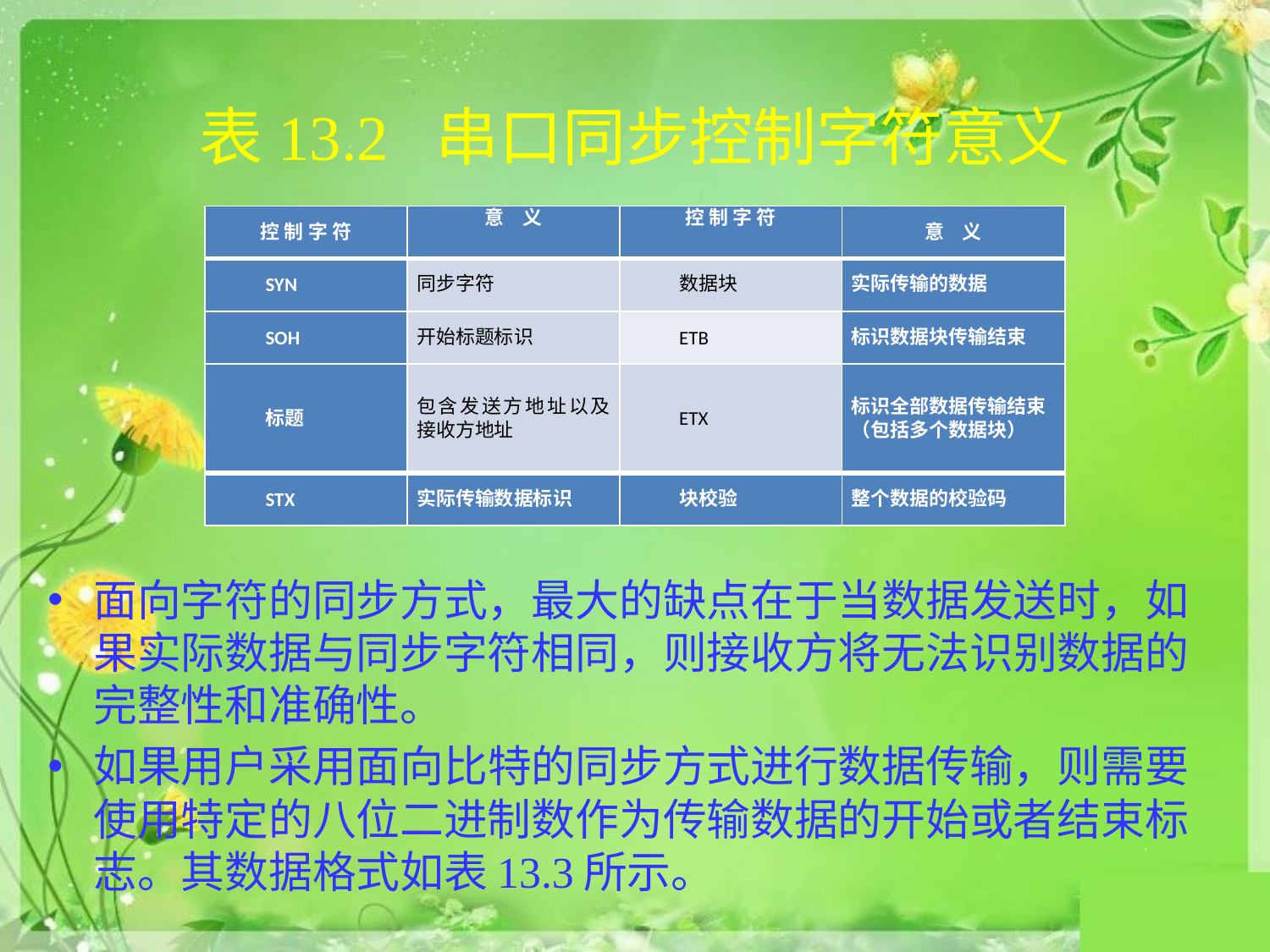

# 表13.2  串口同步控制字符意义
| 控 制 字 符 | 意 义 | 控 制 字 符 | 意 义 |
| --- | --- | --- | --- |
| SYN | 同步字符 | 数据块 | 实际传输的数据 |
| SOH | 开始标题标识 | ETB | 标识数据块传输结束 |
| 标题 | 包含发送方地址以及接收方地址 | ETX | 标识全部数据传输结束（包括多个数据块） |
| STX | 实际传输数据标识 | 块校验 | 整个数据的校验码 |
面向字符的同步方式，最大的缺点在于当数据发送时，如果实际数据与同步字符相同，则接收方将无法识别数据的完整性和准确性。
如果用户采用面向比特的同步方式进行数据传输，则需要使用特定的八位二进制数作为传输数据的开始或者结束标志。其数据格式如表13.3所示。